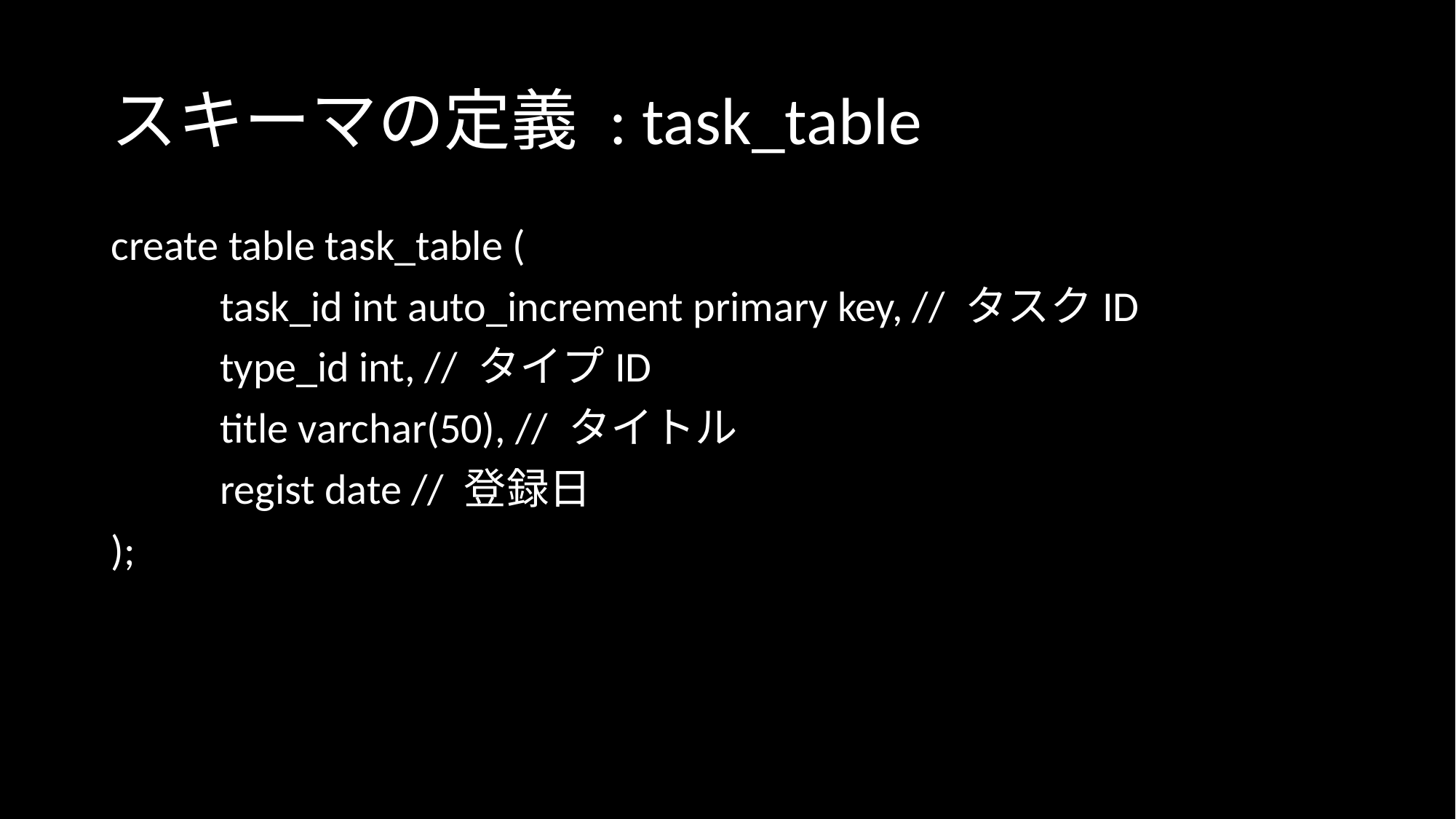

# スキーマの定義 : task_table
create table task_table (
	task_id int auto_increment primary key, // タスクID
	type_id int, // タイプID
	title varchar(50), // タイトル
	regist date // 登録日
);